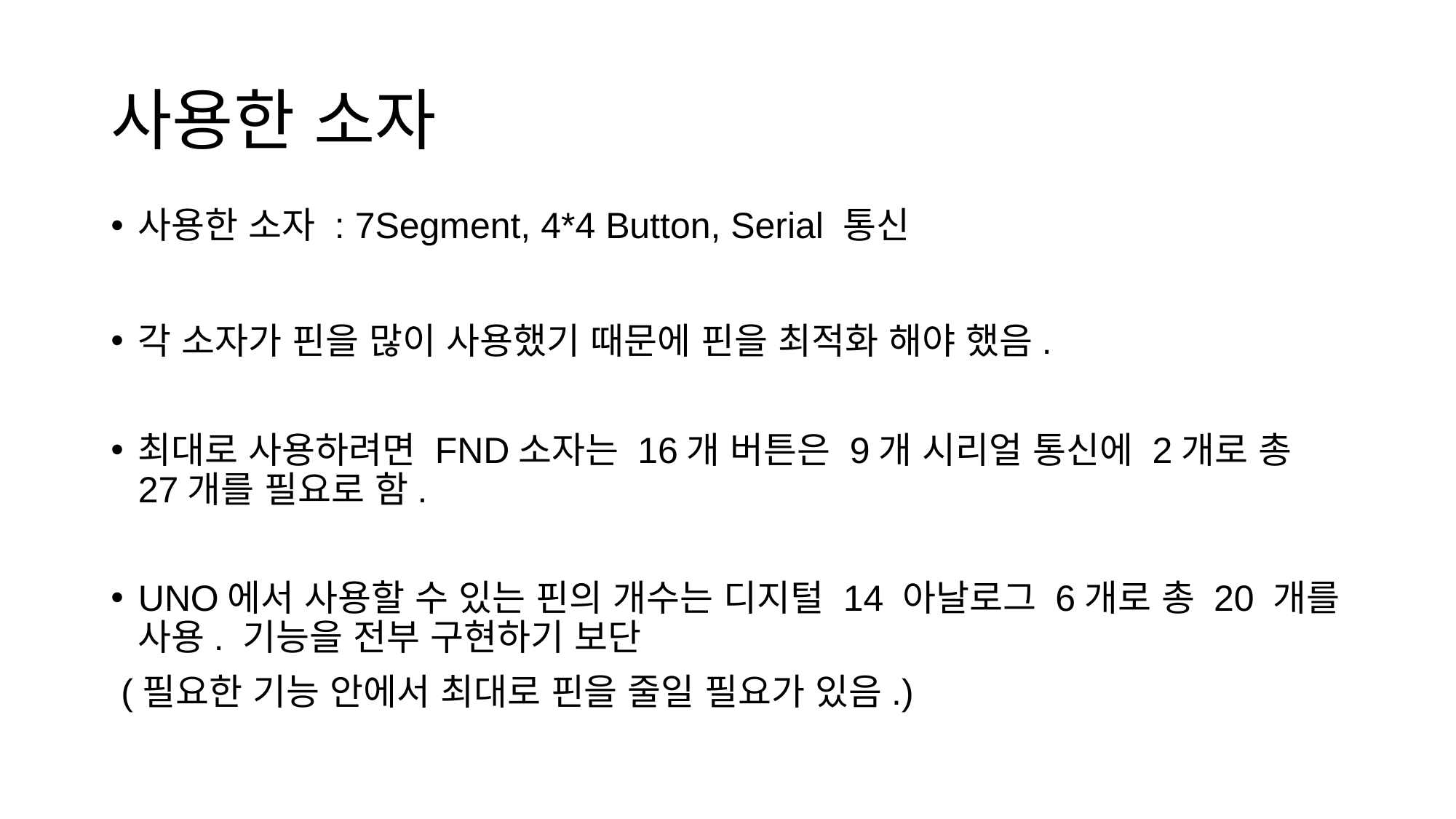

# 사용한 소자
사용한 소자 : 7Segment, 4*4 Button, Serial 통신

각 소자가 핀을 많이 사용했기 때문에 핀을 최적화 해야 했음.

최대로 사용하려면 FND소자는 16개 버튼은 9개 시리얼 통신에 2개로 총 27개를 필요로 함.

UNO에서 사용할 수 있는 핀의 개수는 디지털 14 아날로그 6개로 총 20 개를 사용. 기능을 전부 구현하기 보단
 (필요한 기능 안에서 최대로 핀을 줄일 필요가 있음.)